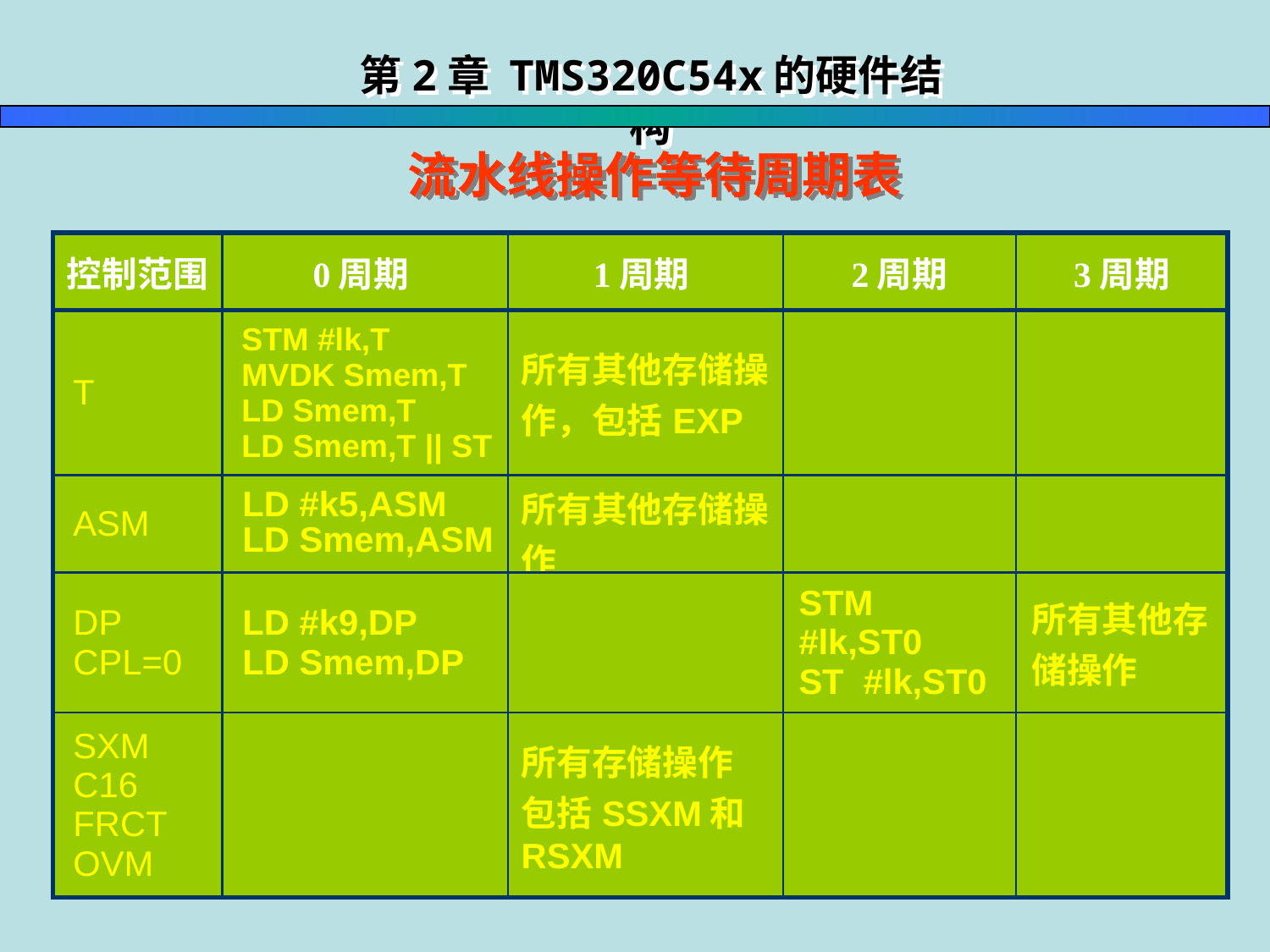

第2章 TMS320C54x的硬件结构

流水线操作等待周期表
| 控制范围 | 0周期 | 1周期 | 2周期 | 3周期 |
| --- | --- | --- | --- | --- |
| T | STM #lk,T MVDK Smem,T LD Smem,T LD Smem,T || ST | 所有其他存储操作，包括EXP |  |  |
| ASM | LD #k5,ASM LD Smem,ASM | 所有其他存储操作 |  |  |
| DP CPL=0 | LD #k9,DP LD Smem,DP |  | STM #lk,ST0 ST #lk,ST0 | 所有其他存储操作 |
| SXM C16 FRCT OVM |  | 所有存储操作 包括SSXM和RSXM |  |  |
168